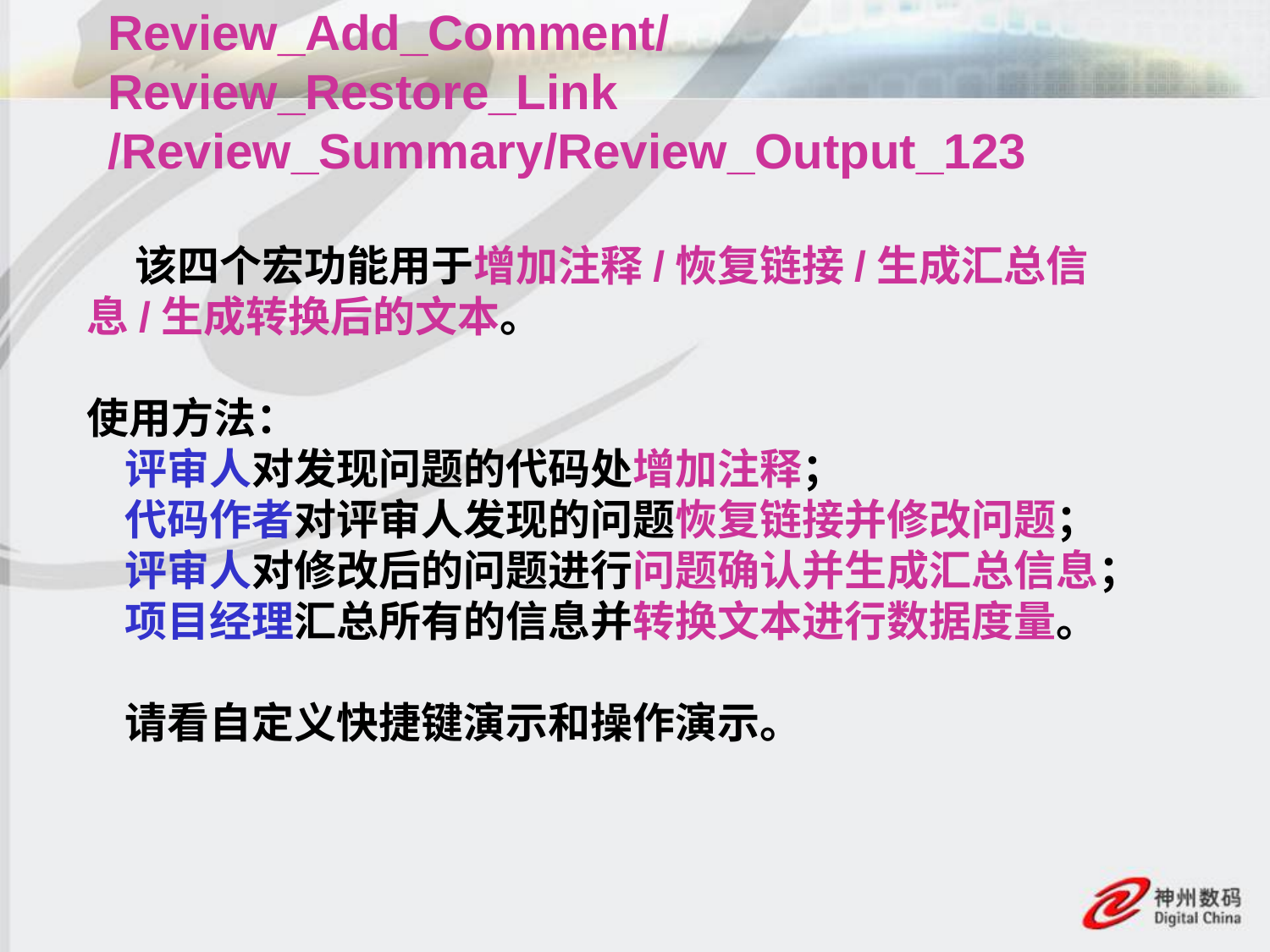

# Review_Add_Comment/Review_Restore_Link /Review_Summary/Review_Output_123
    该四个宏功能用于增加注释/恢复链接/生成汇总信息/生成转换后的文本。
使用方法：
    评审人对发现问题的代码处增加注释；
    代码作者对评审人发现的问题恢复链接并修改问题；
    评审人对修改后的问题进行问题确认并生成汇总信息；
    项目经理汇总所有的信息并转换文本进行数据度量。
    请看自定义快捷键演示和操作演示。